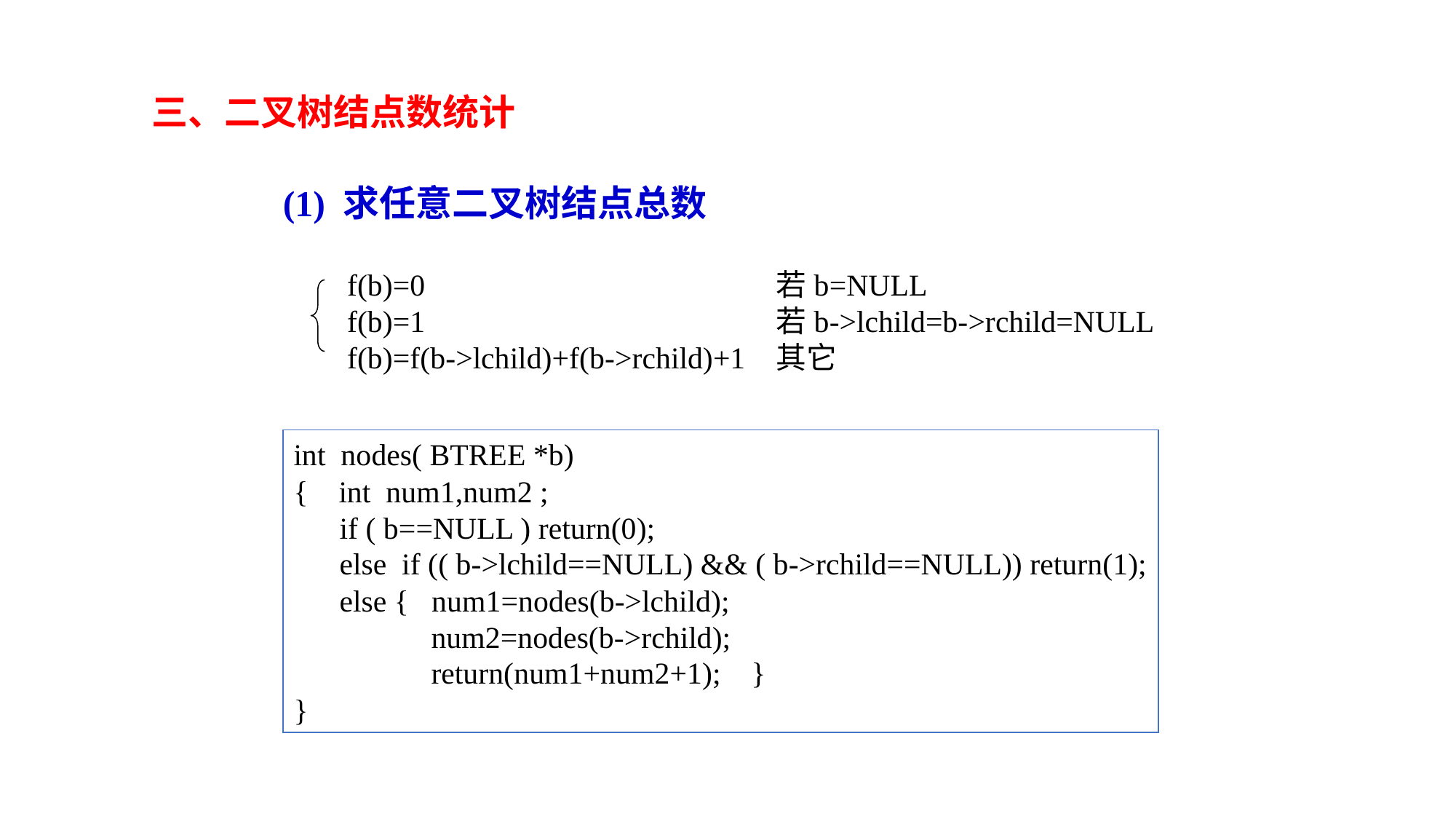

三、二叉树结点数统计
(1) 求任意二叉树结点总数
         f(b)=0                                             若b=NULL
         f(b)=1                                             若b->lchild=b->rchild=NULL
         f(b)=f(b->lchild)+f(b->rchild)+1   其它

int  nodes( BTREE *b)
{    int  num1,num2 ;
      if ( b==NULL ) return(0);
      else  if (( b->lchild==NULL) && ( b->rchild==NULL)) return(1);
      else {   num1=nodes(b->lchild);
                  num2=nodes(b->rchild);
                  return(num1+num2+1);    }
}